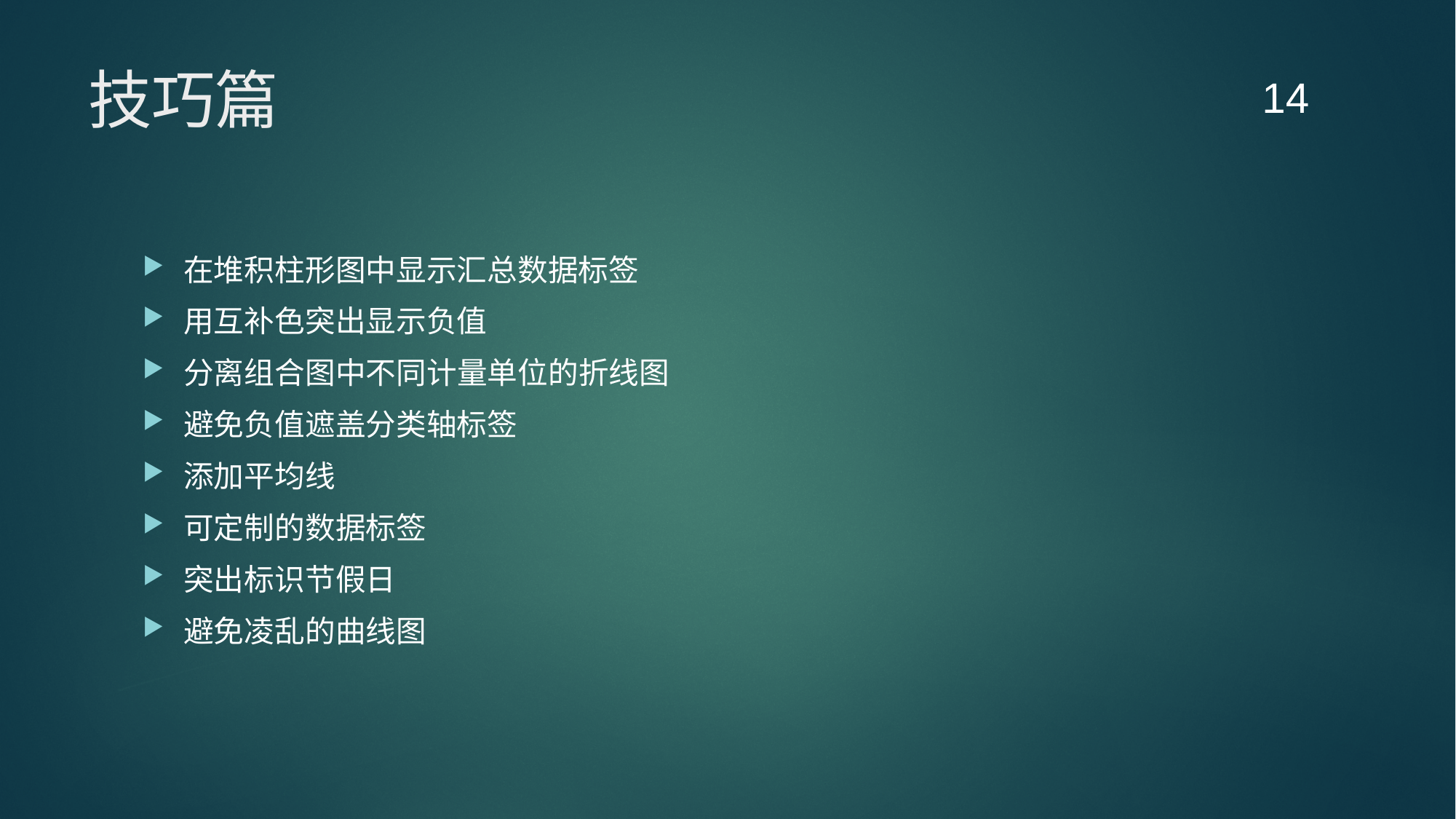

14
# 技巧篇
在堆积柱形图中显示汇总数据标签
用互补色突出显示负值
分离组合图中不同计量单位的折线图
避免负值遮盖分类轴标签
添加平均线
可定制的数据标签
突出标识节假日
避免凌乱的曲线图